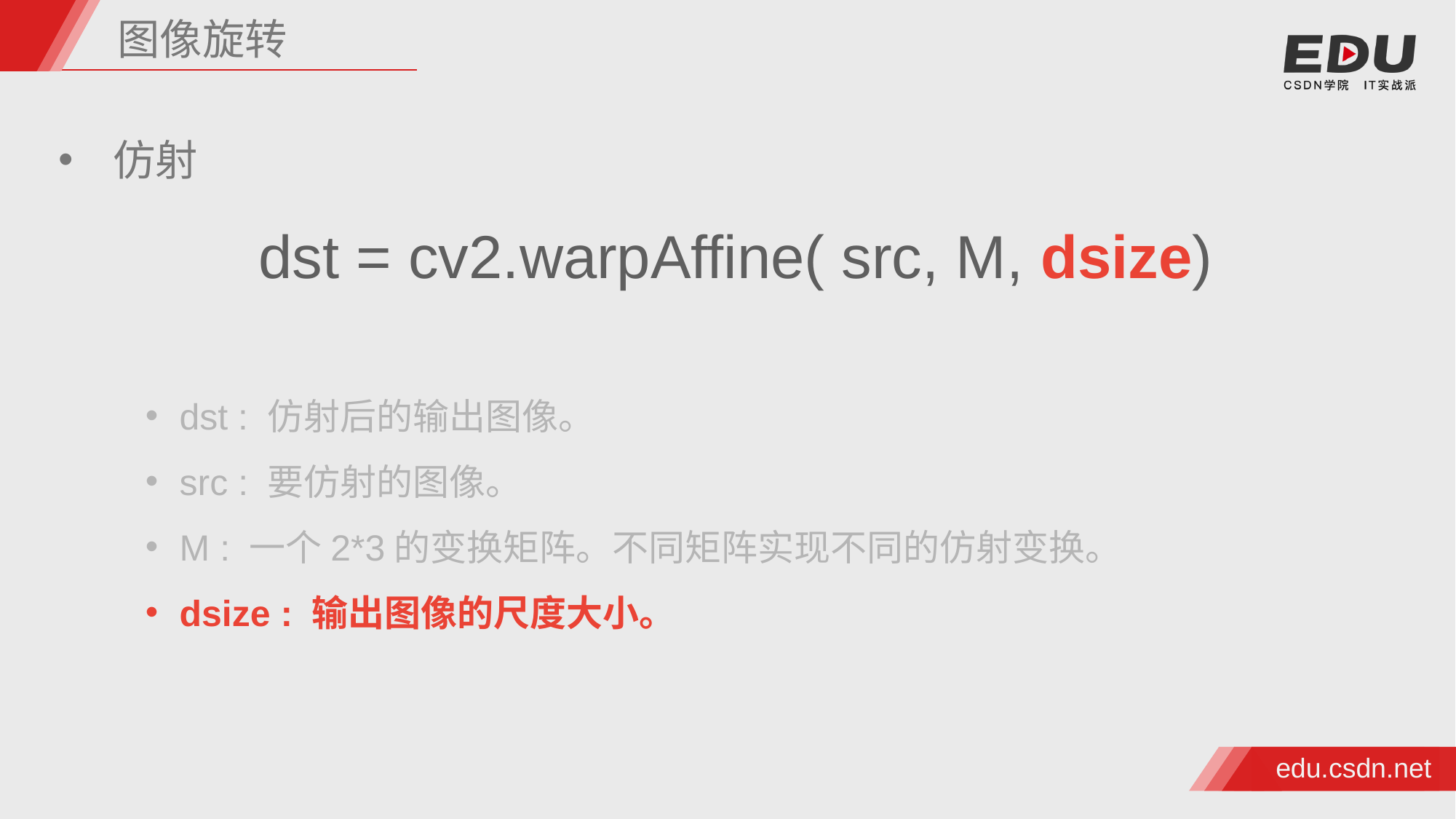

图像旋转

仿射
dst = cv2.warpAffine( src, M, dsize)
dst : 仿射后的输出图像。
src : 要仿射的图像。
M : 一个2*3的变换矩阵。不同矩阵实现不同的仿射变换。
dsize : 输出图像的尺度大小。